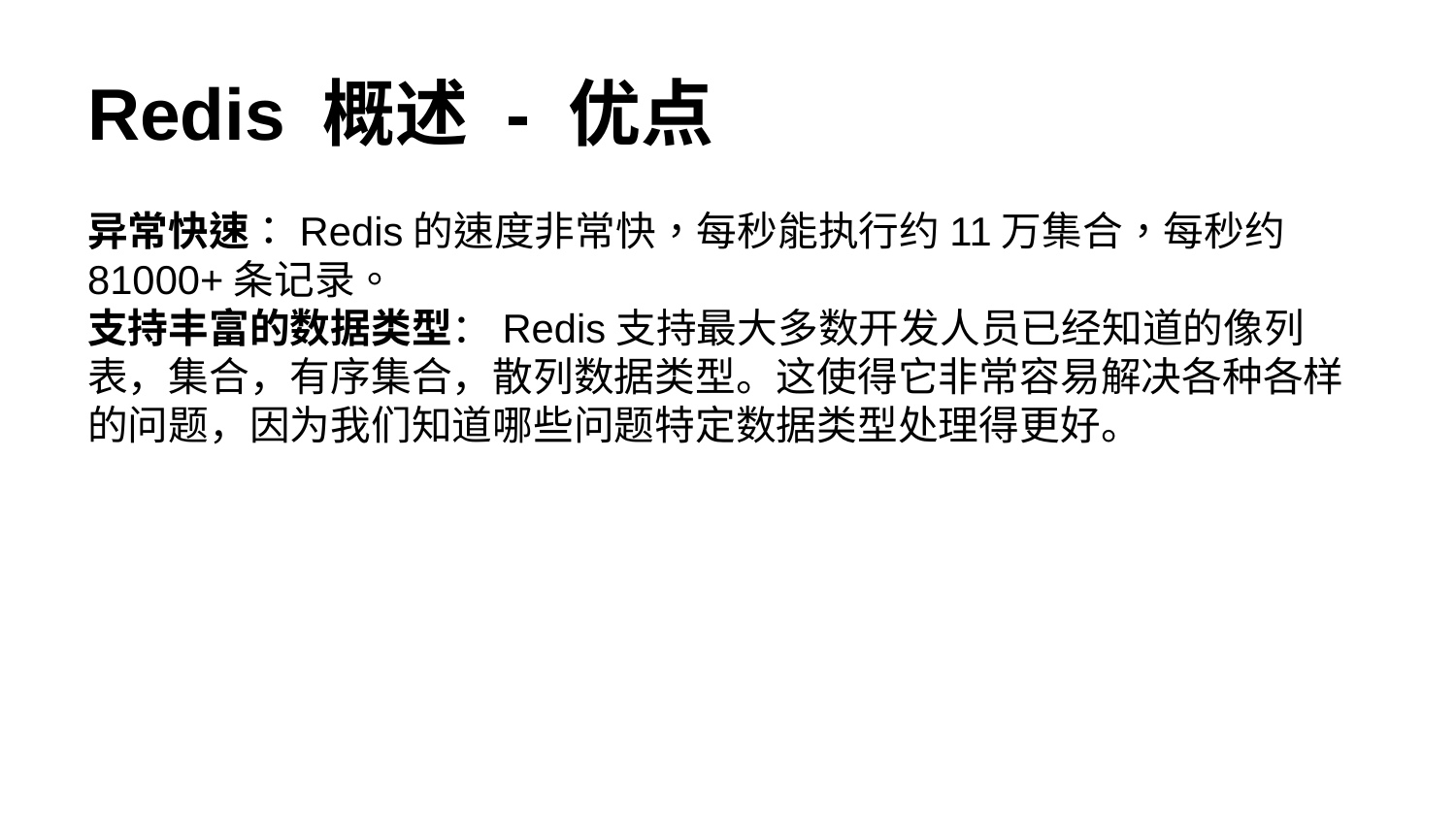

# Redis 概述 - 优点
异常快速：Redis的速度非常快，每秒能执行约11万集合，每秒约81000+条记录。
支持丰富的数据类型：Redis支持最大多数开发人员已经知道的像列表，集合，有序集合，散列数据类型。这使得它非常容易解决各种各样的问题，因为我们知道哪些问题特定数据类型处理得更好。